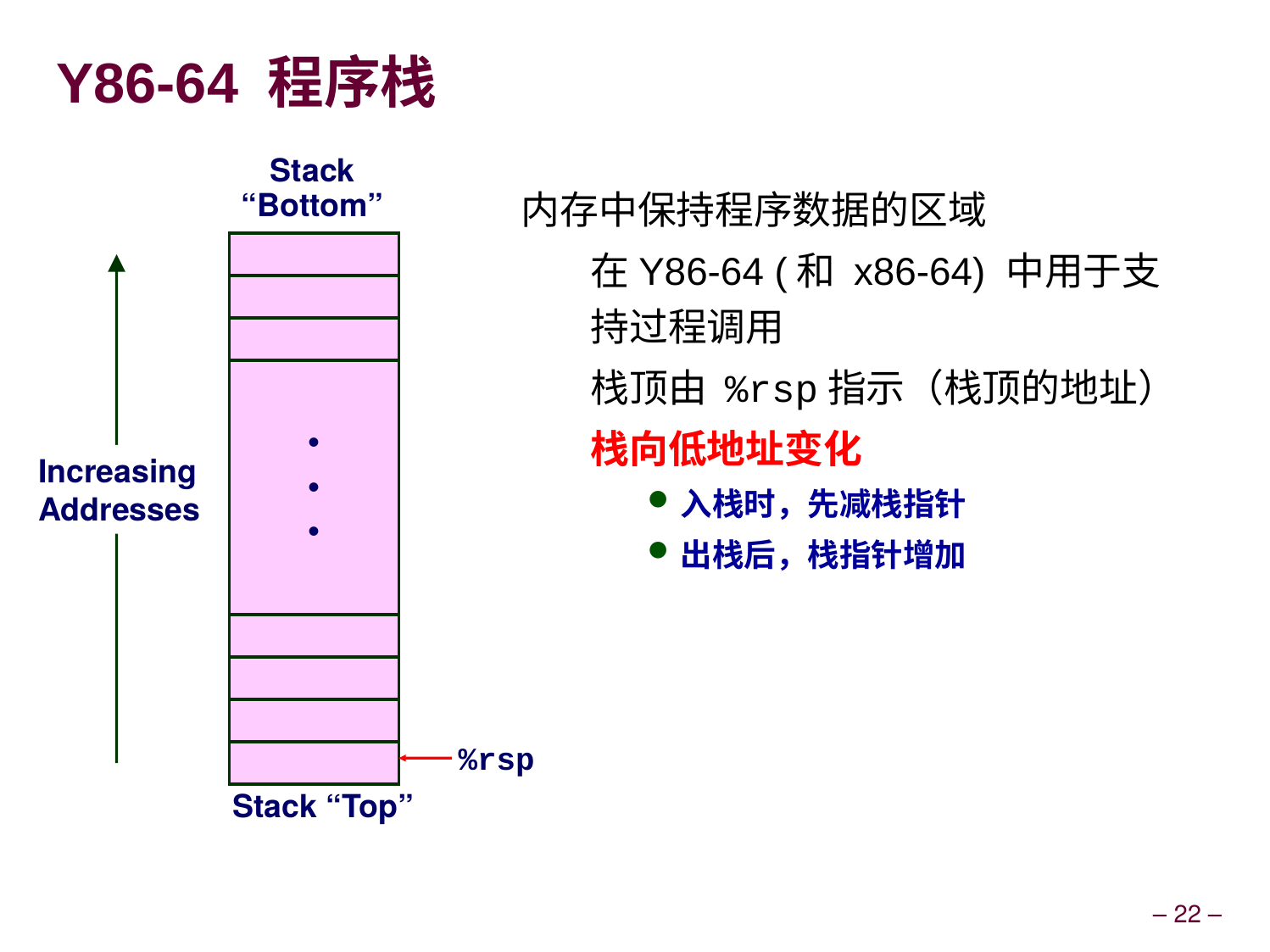

# Y86-64 程序栈
Stack “Bottom”
内存中保持程序数据的区域
在Y86-64 (和 x86-64) 中用于支持过程调用
栈顶由 %rsp指示（栈顶的地址）
栈向低地址变化
入栈时，先减栈指针
出栈后，栈指针增加

•
•
•
Increasing
Addresses

%rsp

Stack “Top”